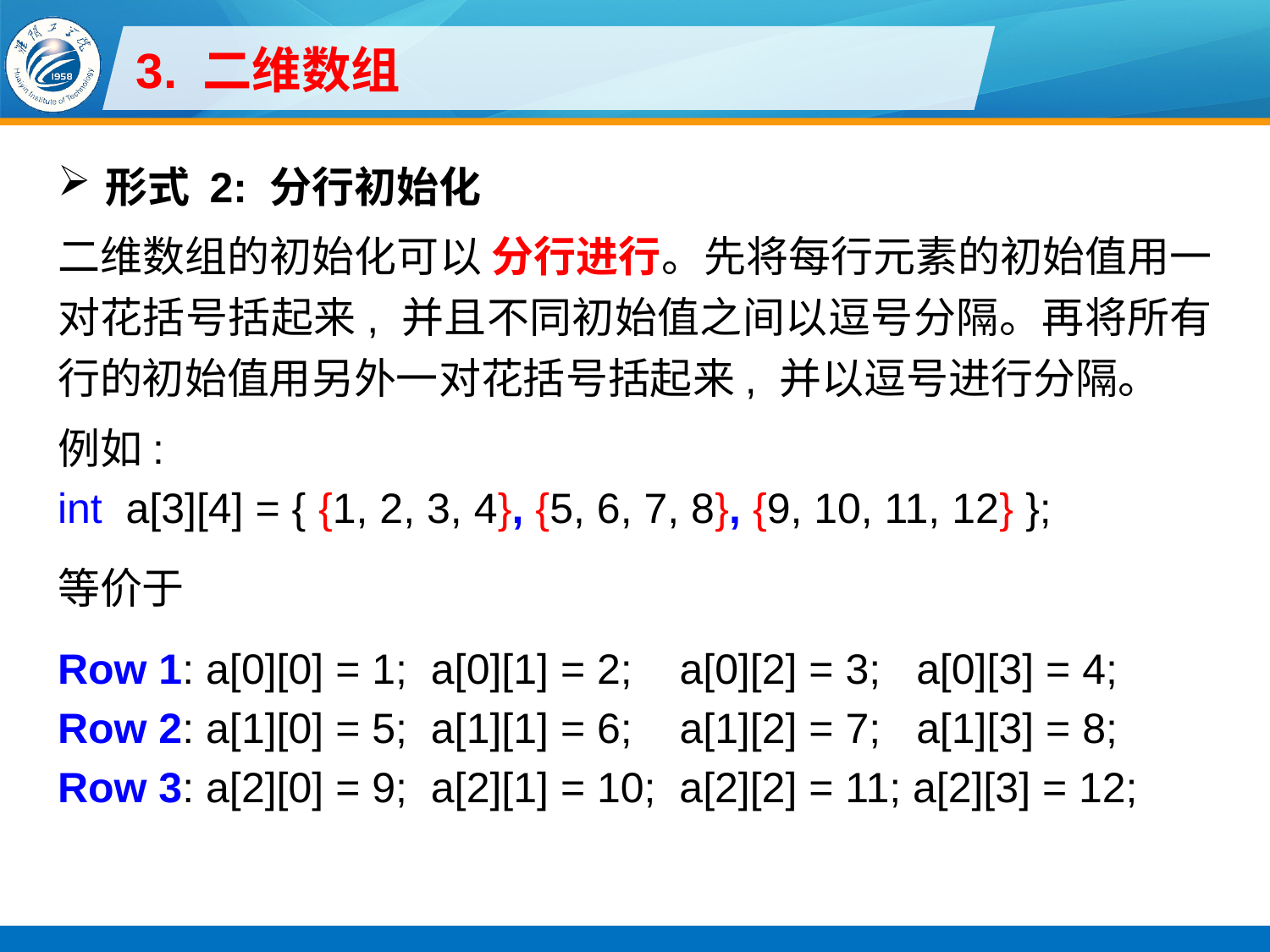

# 3. 二维数组
形式 2: 分行初始化
二维数组的初始化可以 分行进行。先将每行元素的初始值用一对花括号括起来, 并且不同初始值之间以逗号分隔。再将所有行的初始值用另外一对花括号括起来, 并以逗号进行分隔。
例如:
int  a[3][4] = { {1, 2, 3, 4}, {5, 6, 7, 8}, {9, 10, 11, 12} };
等价于
Row 1: a[0][0] = 1;  a[0][1] = 2;    a[0][2] = 3;   a[0][3] = 4;
Row 2: a[1][0] = 5;  a[1][1] = 6;    a[1][2] = 7;   a[1][3] = 8;
Row 3: a[2][0] = 9;  a[2][1] = 10;  a[2][2] = 11; a[2][3] = 12;